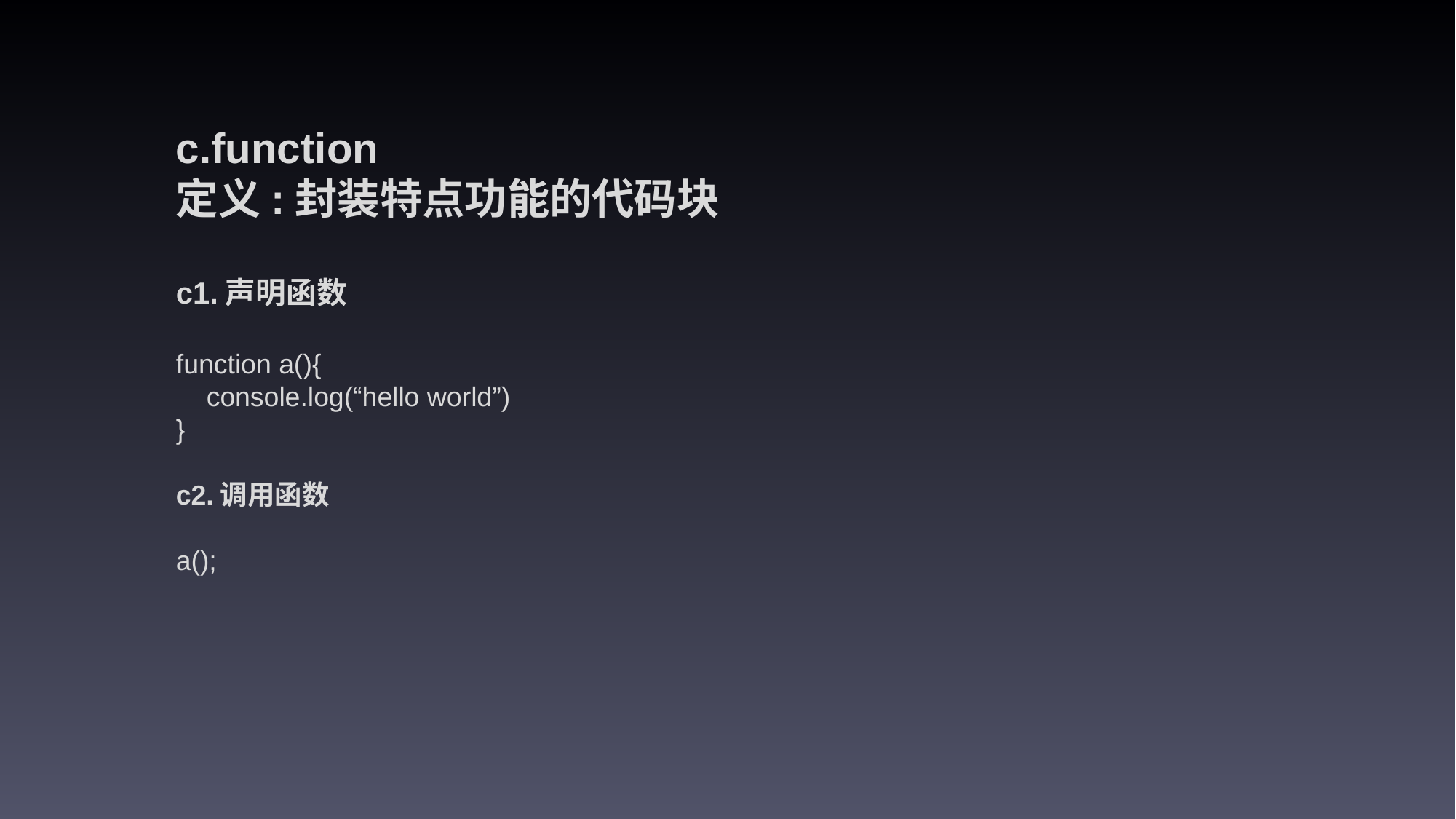

c.function
定义:封装特点功能的代码块

c1.声明函数

function a(){
    console.log(“hello world”)
}

c2.调用函数

a();